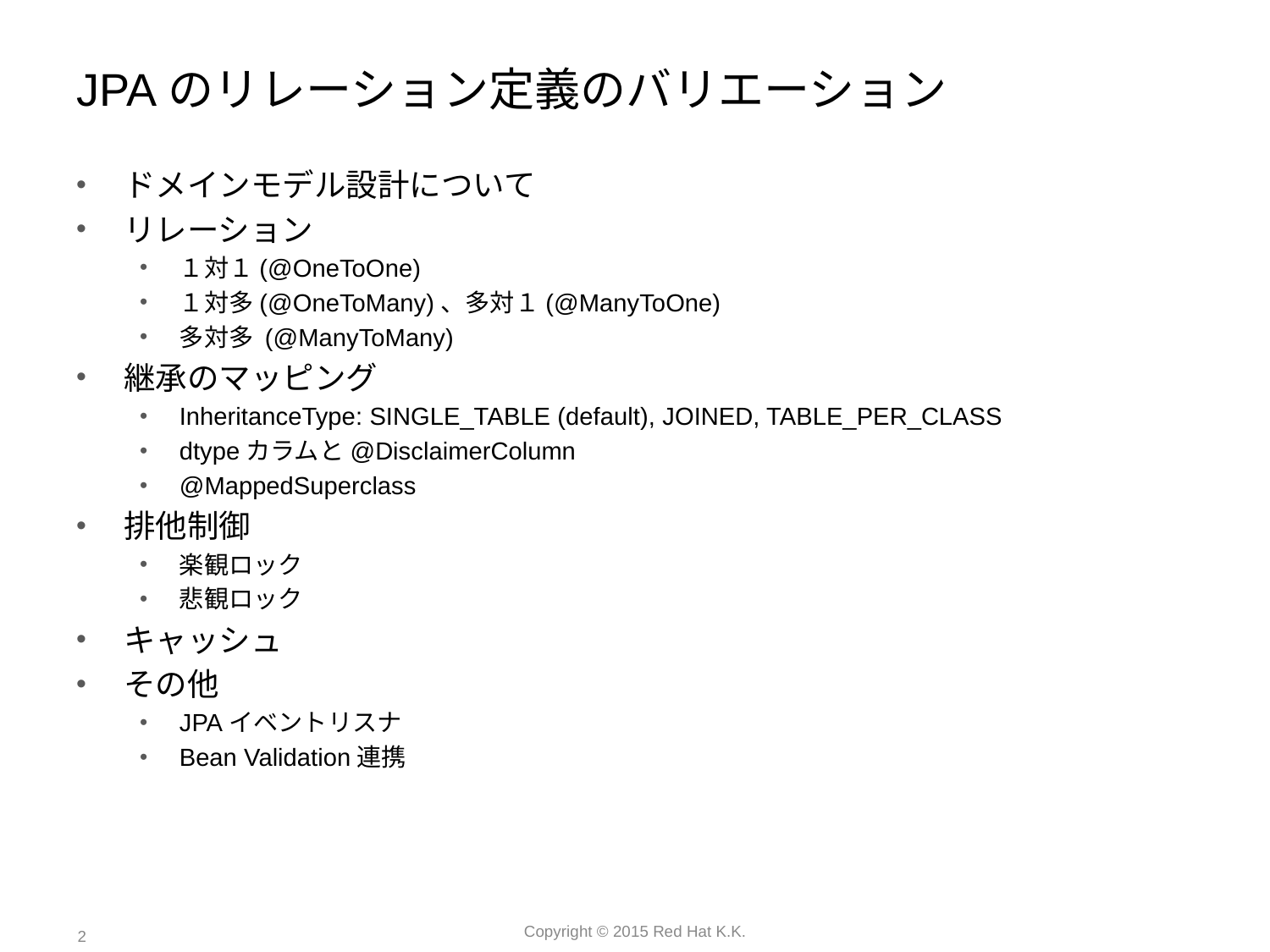

# JPAのリレーション定義のバリエーション
ドメインモデル設計について
リレーション
１対１(@OneToOne)
１対多(@OneToMany)、多対１(@ManyToOne)
多対多 (@ManyToMany)
継承のマッピング
InheritanceType: SINGLE_TABLE (default), JOINED, TABLE_PER_CLASS
dtypeカラムと@DisclaimerColumn
@MappedSuperclass
排他制御
楽観ロック
悲観ロック
キャッシュ
その他
JPAイベントリスナ
Bean Validation連携

2
Copyright © 2015 Red Hat K.K.